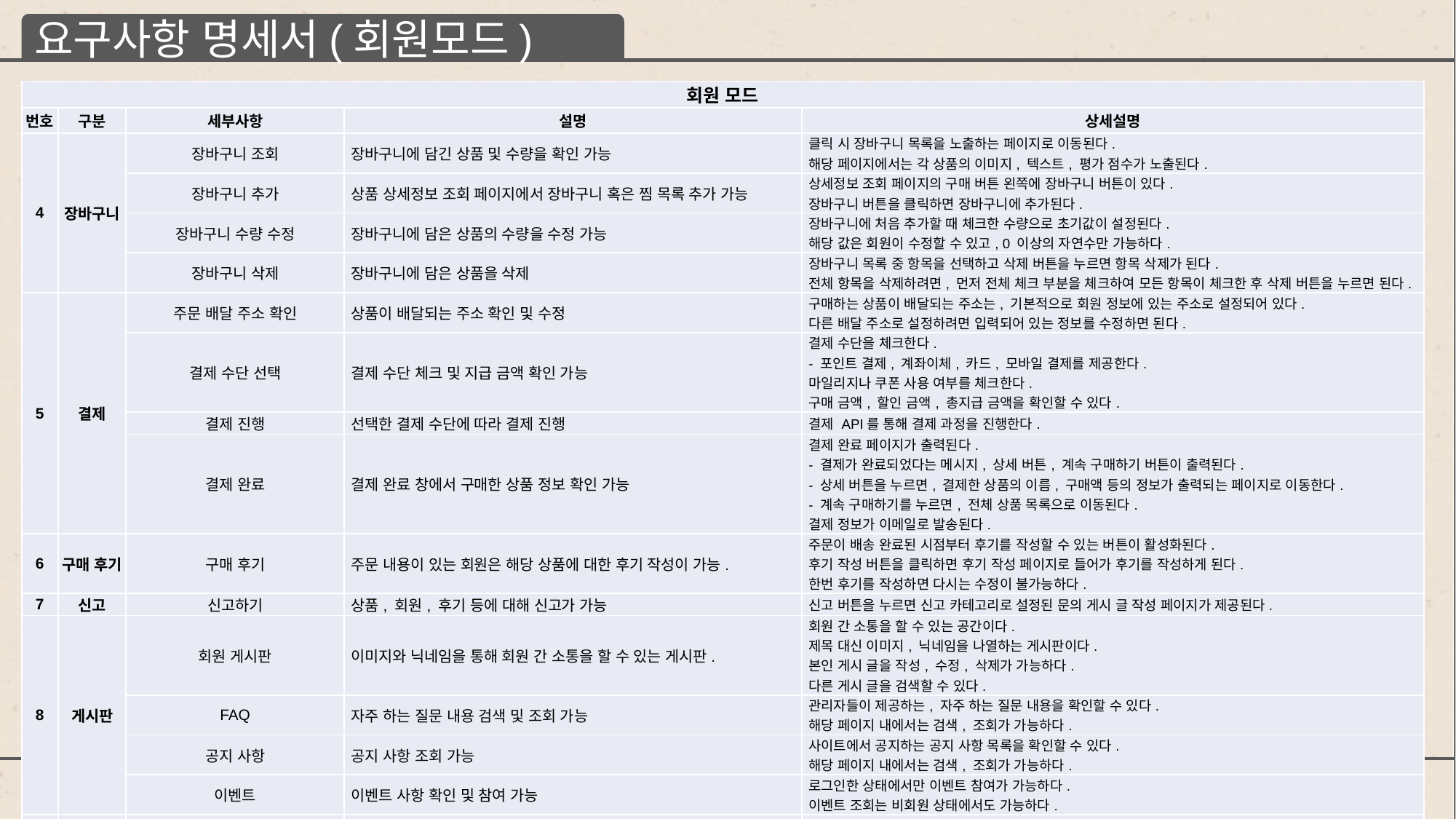

요구사항 명세서(회원모드)
| 회원 모드 |  |  |  |  |
| --- | --- | --- | --- | --- |
| 번호 | 구분 | 세부사항 | 설명 | 상세설명 |
| 4 | 장바구니 | 장바구니 조회 | 장바구니에 담긴 상품 및 수량을 확인 가능 | 클릭 시 장바구니 목록을 노출하는 페이지로 이동된다. 해당 페이지에서는 각 상품의 이미지, 텍스트, 평가 점수가 노출된다. |
|  |  | 장바구니 추가 | 상품 상세정보 조회 페이지에서 장바구니 혹은 찜 목록 추가 가능 | 상세정보 조회 페이지의 구매 버튼 왼쪽에 장바구니 버튼이 있다. 장바구니 버튼을 클릭하면 장바구니에 추가된다. |
|  |  | 장바구니 수량 수정 | 장바구니에 담은 상품의 수량을 수정 가능 | 장바구니에 처음 추가할 때 체크한 수량으로 초기값이 설정된다. 해당 값은 회원이 수정할 수 있고, 0 이상의 자연수만 가능하다. |
|  |  | 장바구니 삭제 | 장바구니에 담은 상품을 삭제 | 장바구니 목록 중 항목을 선택하고 삭제 버튼을 누르면 항목 삭제가 된다. 전체 항목을 삭제하려면, 먼저 전체 체크 부분을 체크하여 모든 항목이 체크한 후 삭제 버튼을 누르면 된다. |
| 5 | 결제 | 주문 배달 주소 확인 | 상품이 배달되는 주소 확인 및 수정 | 구매하는 상품이 배달되는 주소는, 기본적으로 회원 정보에 있는 주소로 설정되어 있다. 다른 배달 주소로 설정하려면 입력되어 있는 정보를 수정하면 된다. |
|  |  | 결제 수단 선택 | 결제 수단 체크 및 지급 금액 확인 가능 | 결제 수단을 체크한다. - 포인트 결제, 계좌이체, 카드, 모바일 결제를 제공한다. 마일리지나 쿠폰 사용 여부를 체크한다. 구매 금액, 할인 금액, 총지급 금액을 확인할 수 있다. |
|  |  | 결제 진행 | 선택한 결제 수단에 따라 결제 진행 | 결제 API를 통해 결제 과정을 진행한다. |
|  |  | 결제 완료 | 결제 완료 창에서 구매한 상품 정보 확인 가능 | 결제 완료 페이지가 출력된다. - 결제가 완료되었다는 메시지, 상세 버튼, 계속 구매하기 버튼이 출력된다. - 상세 버튼을 누르면, 결제한 상품의 이름, 구매액 등의 정보가 출력되는 페이지로 이동한다. - 계속 구매하기를 누르면, 전체 상품 목록으로 이동된다. 결제 정보가 이메일로 발송된다. |
| 6 | 구매 후기 | 구매 후기 | 주문 내용이 있는 회원은 해당 상품에 대한 후기 작성이 가능. | 주문이 배송 완료된 시점부터 후기를 작성할 수 있는 버튼이 활성화된다. 후기 작성 버튼을 클릭하면 후기 작성 페이지로 들어가 후기를 작성하게 된다. 한번 후기를 작성하면 다시는 수정이 불가능하다. |
| 7 | 신고 | 신고하기 | 상품, 회원, 후기 등에 대해 신고가 가능 | 신고 버튼을 누르면 신고 카테고리로 설정된 문의 게시 글 작성 페이지가 제공된다. |
| 8 | 게시판 | 회원 게시판 | 이미지와 닉네임을 통해 회원 간 소통을 할 수 있는 게시판. | 회원 간 소통을 할 수 있는 공간이다. 제목 대신 이미지, 닉네임을 나열하는 게시판이다. 본인 게시 글을 작성, 수정, 삭제가 가능하다. 다른 게시 글을 검색할 수 있다. |
|  |  | FAQ | 자주 하는 질문 내용 검색 및 조회 가능 | 관리자들이 제공하는, 자주 하는 질문 내용을 확인할 수 있다. 해당 페이지 내에서는 검색, 조회가 가능하다. |
|  |  | 공지 사항 | 공지 사항 조회 가능 | 사이트에서 공지하는 공지 사항 목록을 확인할 수 있다. 해당 페이지 내에서는 검색, 조회가 가능하다. |
|  |  | 이벤트 | 이벤트 사항 확인 및 참여 가능 | 로그인한 상태에서만 이벤트 참여가 가능하다. 이벤트 조회는 비회원 상태에서도 가능하다. |
| 9 | 회원 센터 | 문의 게시판 | 쇼핑몰에 문의할 수 있음. | 현재까지 접수된 문의 목록을 확인할 수 있다. 비밀 글, 공개 글로 설정하여 글을 작성할 수 있다. 공개 글은 카테고리별로 확인할 수 있다. 본인이 쓴 문의 글은 마이 페이지에서 확인 가능하다. 게시 글은 한번 작성하면 수정이 불가능하다. |